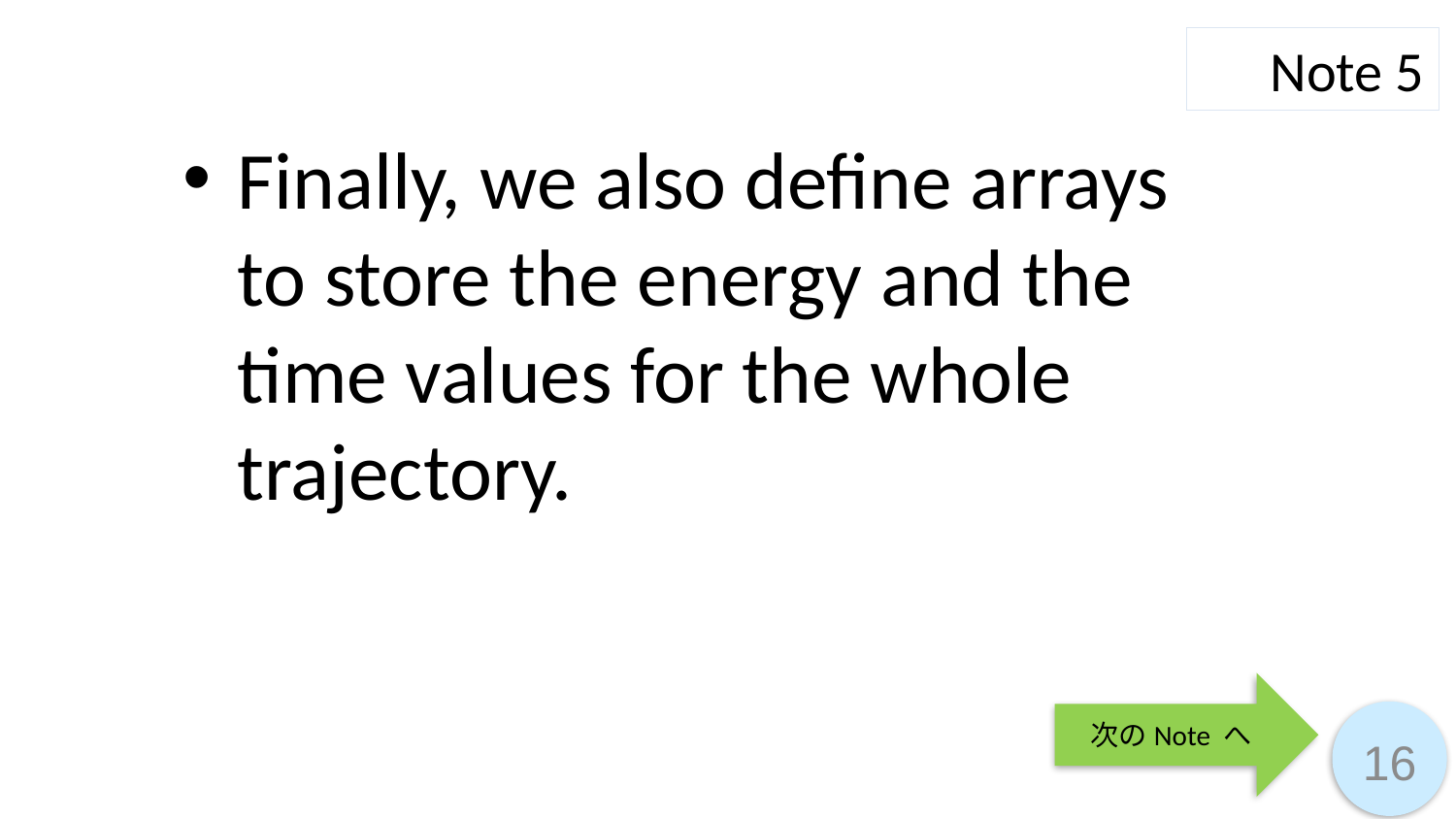

Note 5
Finally, we also define arrays to store the energy and the time values for the whole trajectory.
次のNote へ
16